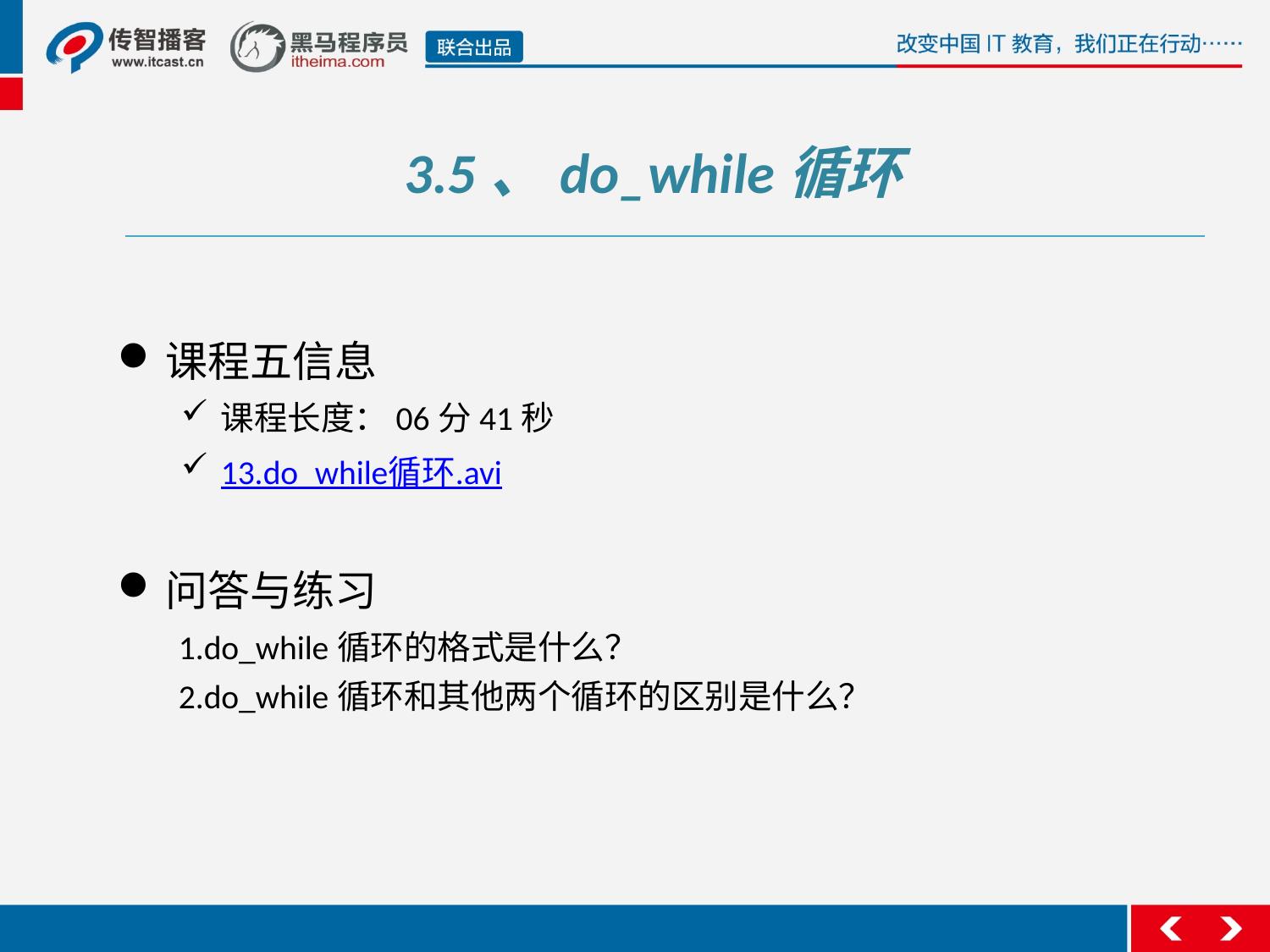

3.5、do_while循环

课程五信息
课程长度：06分41秒
13.do_while循环.avi

问答与练习
        1.do_while循环的格式是什么？
        2.do_while循环和其他两个循环的区别是什么？